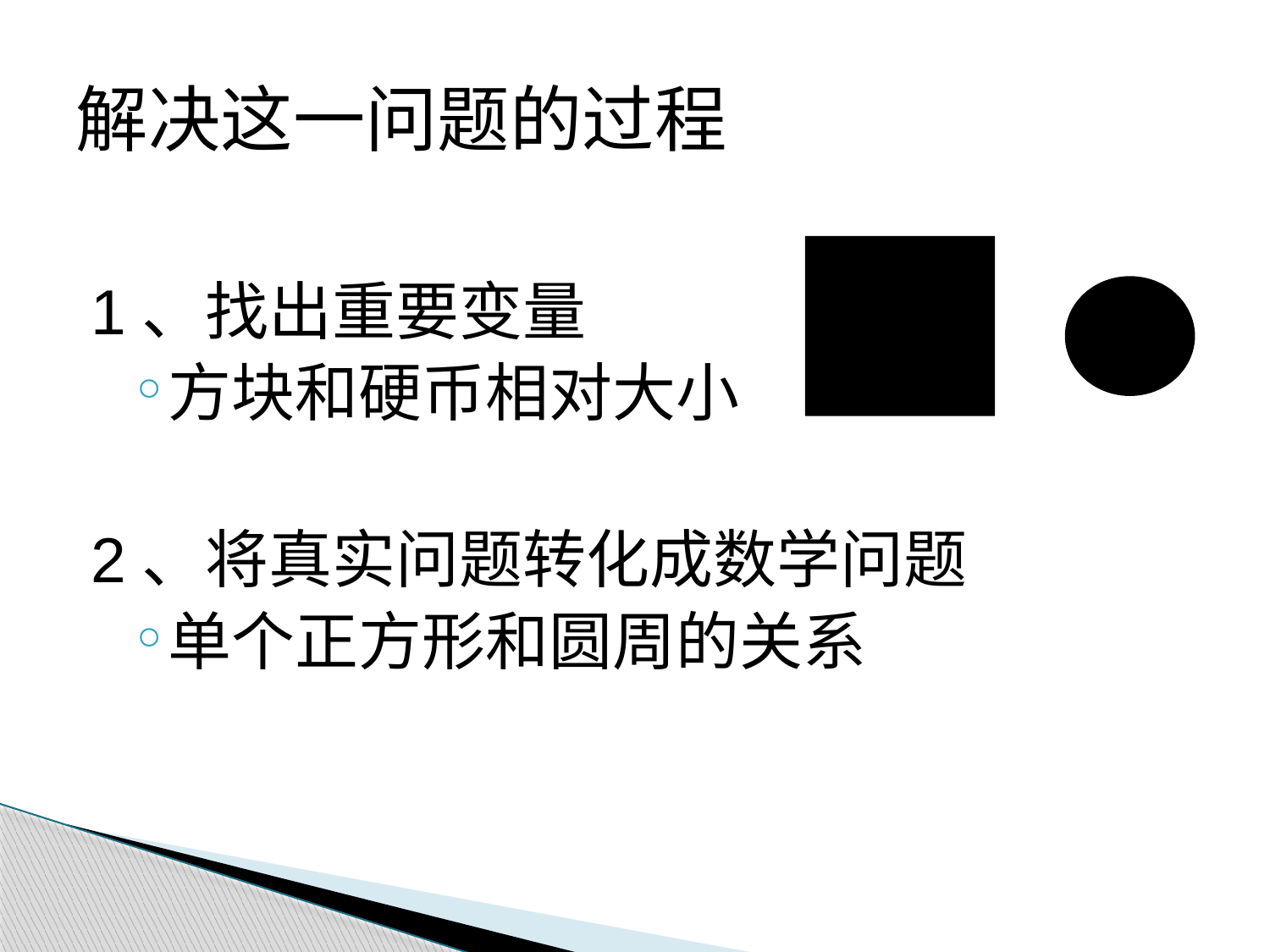

解决这一问题的过程

1、找出重要变量
方块和硬币相对大小

2、将真实问题转化成数学问题
单个正方形和圆周的关系